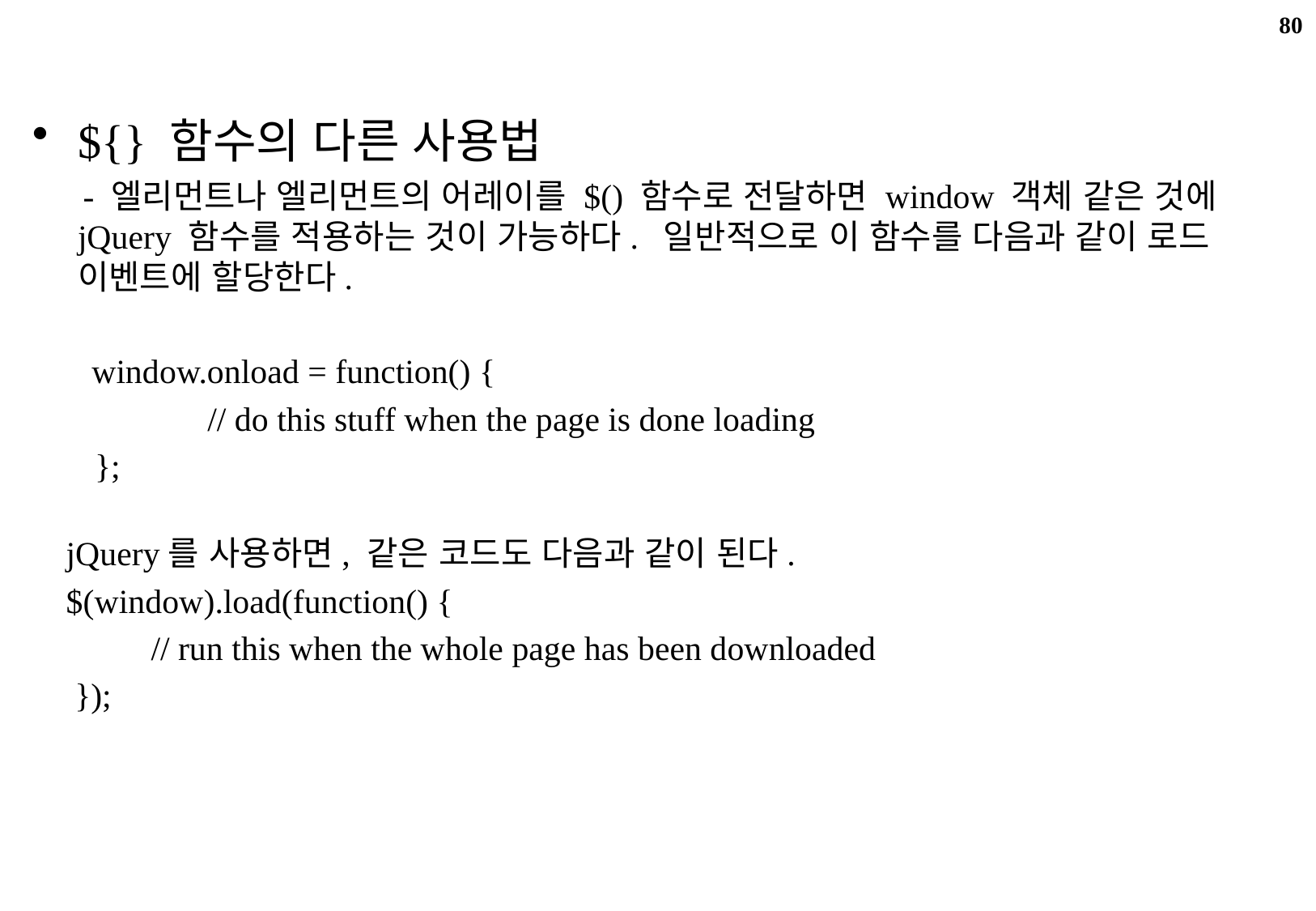

80
JQuery
${} 함수의 다른 사용법
      - 엘리먼트나 엘리먼트의 어레이를 $() 함수로 전달하면 window 객체 같은 것에 jQuery 함수를 적용하는 것이 가능하다.  일반적으로 이 함수를 다음과 같이 로드 이벤트에 할당한다.

       window.onload = function() {
		 // do this stuff when the page is done loading
	  };
    jQuery를 사용하면, 같은 코드도 다음과 같이 된다.
    $(window).load(function() {
              // run this when the whole page has been downloaded
     });